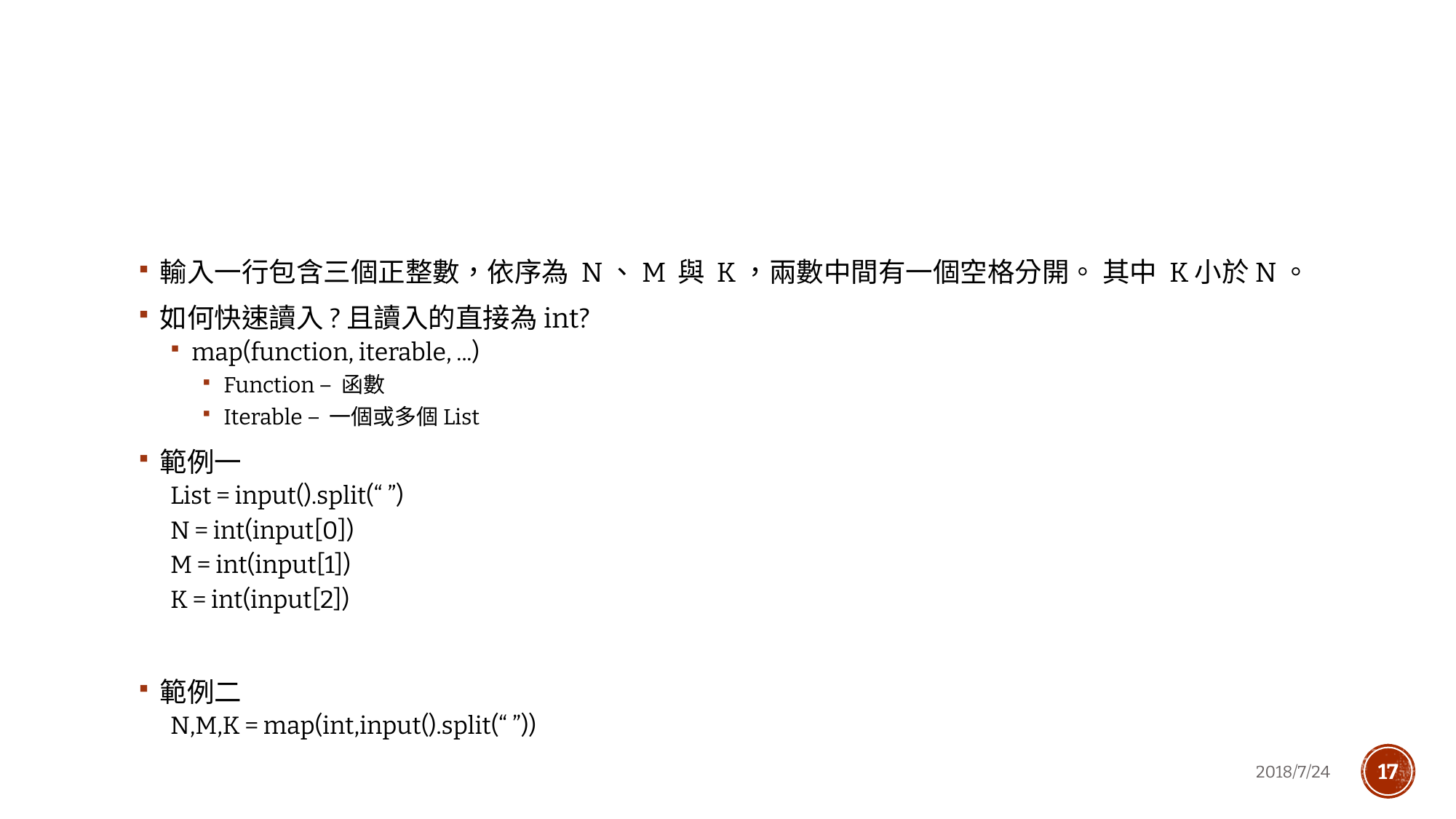

#
輸入一行包含三個正整數，依序為 N、M 與 K，兩數中間有一個空格分開。 其中 K小於N。
如何快速讀入?且讀入的直接為int?
map(function, iterable, ...)
Function – 函數
Iterable – 一個或多個List
範例一
List = input().split(“ ”)
N = int(input[0])
M = int(input[1])
K = int(input[2])

範例二
N,M,K = map(int,input().split(“ ”))

2018/7/24
17